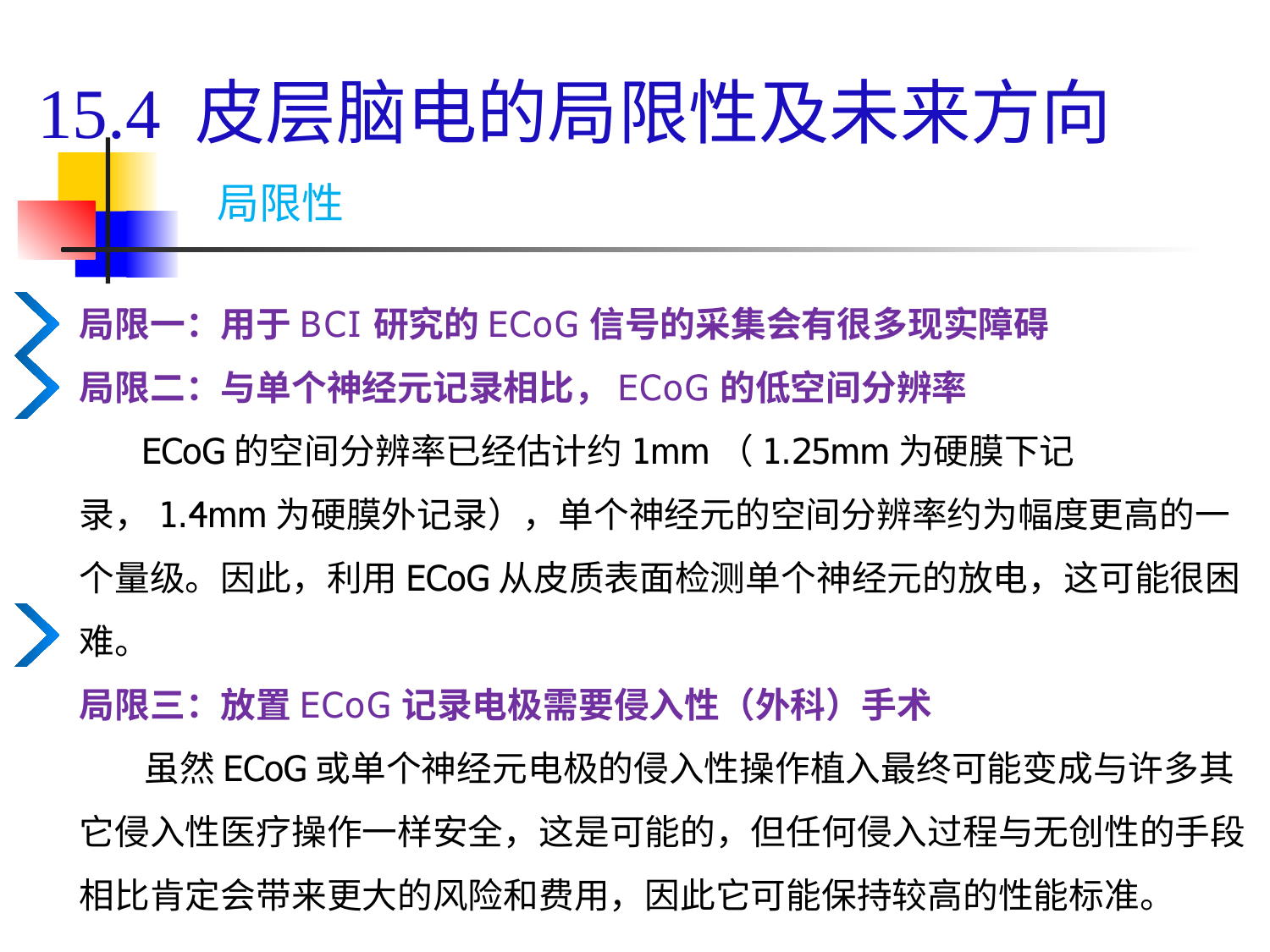

# 15.4 皮层脑电的局限性及未来方向
局限性
局限一：用于BCI研究的ECoG信号的采集会有很多现实障碍
局限二：与单个神经元记录相比，ECoG的低空间分辨率
      ECoG的空间分辨率已经估计约1mm（1.25mm为硬膜下记录，1.4mm为硬膜外记录），单个神经元的空间分辨率约为幅度更高的一个量级。因此，利用ECoG从皮质表面检测单个神经元的放电，这可能很困难。
局限三：放置ECoG记录电极需要侵入性（外科）手术
       虽然ECoG或单个神经元电极的侵入性操作植入最终可能变成与许多其它侵入性医疗操作一样安全，这是可能的，但任何侵入过程与无创性的手段相比肯定会带来更大的风险和费用，因此它可能保持较高的性能标准。